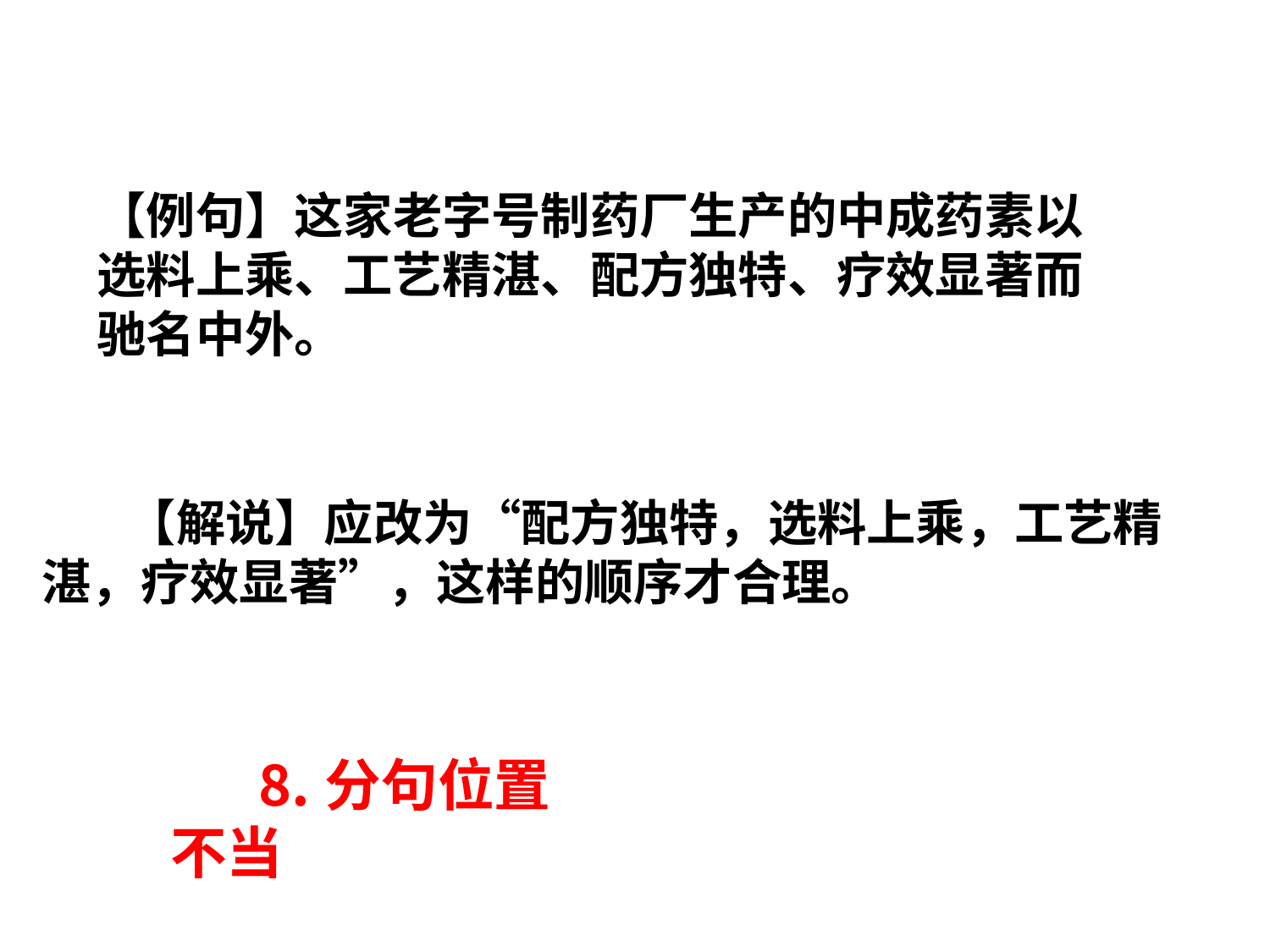

【例句】这家老字号制药厂生产的中成药素以
选料上乘、工艺精湛、配方独特、疗效显著而
驰名中外。
【解说】应改为“配方独特，选料上乘，工艺精湛，疗效显著”，这样的顺序才合理。
⒏分句位置不当